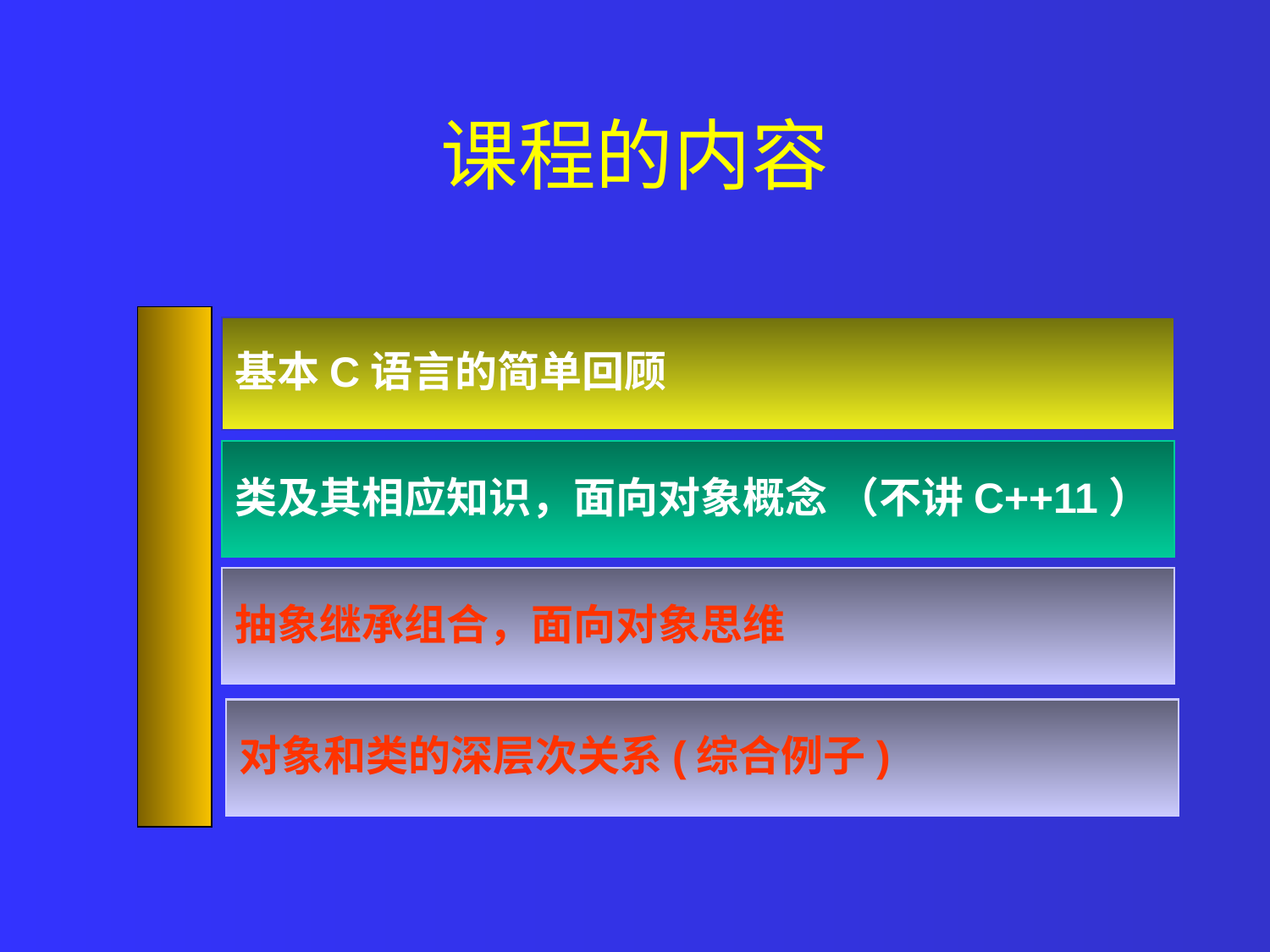

# 课程的内容

基本C语言的简单回顾
类及其相应知识，面向对象概念 （不讲C++11）
抽象继承组合，面向对象思维
对象和类的深层次关系(综合例子)